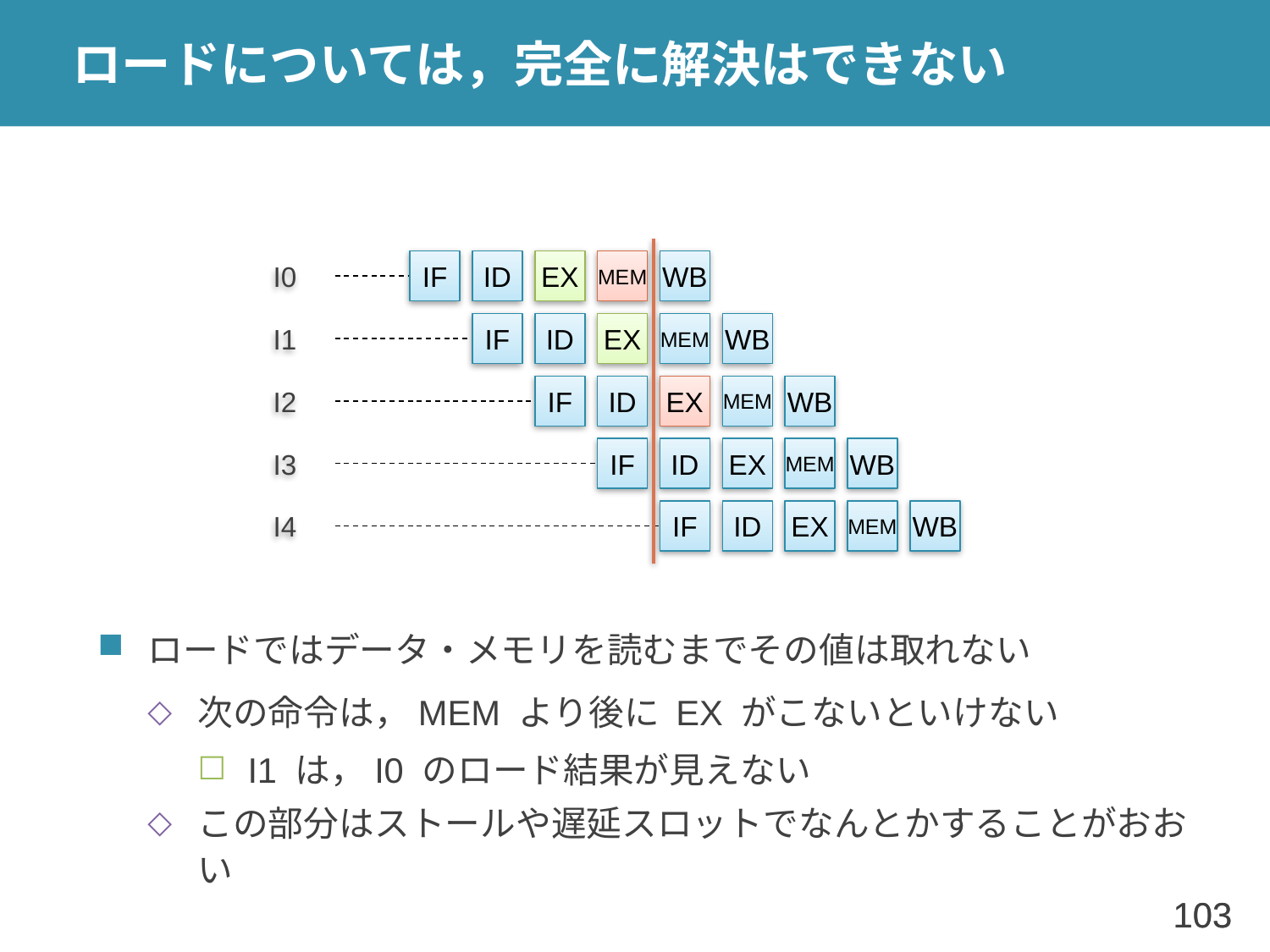

# ロードについては，完全に解決はできない
I0
IF
ID
EX
MEM
WB
I1
IF
ID
EX
MEM
WB
I2
IF
ID
EX
MEM
WB
I3
IF
ID
EX
MEM
WB
I4
IF
ID
EX
MEM
WB
ロードではデータ・メモリを読むまでその値は取れない
次の命令は，MEM より後に EX がこないといけない
I1 は，I0 のロード結果が見えない
この部分はストールや遅延スロットでなんとかすることがおおい